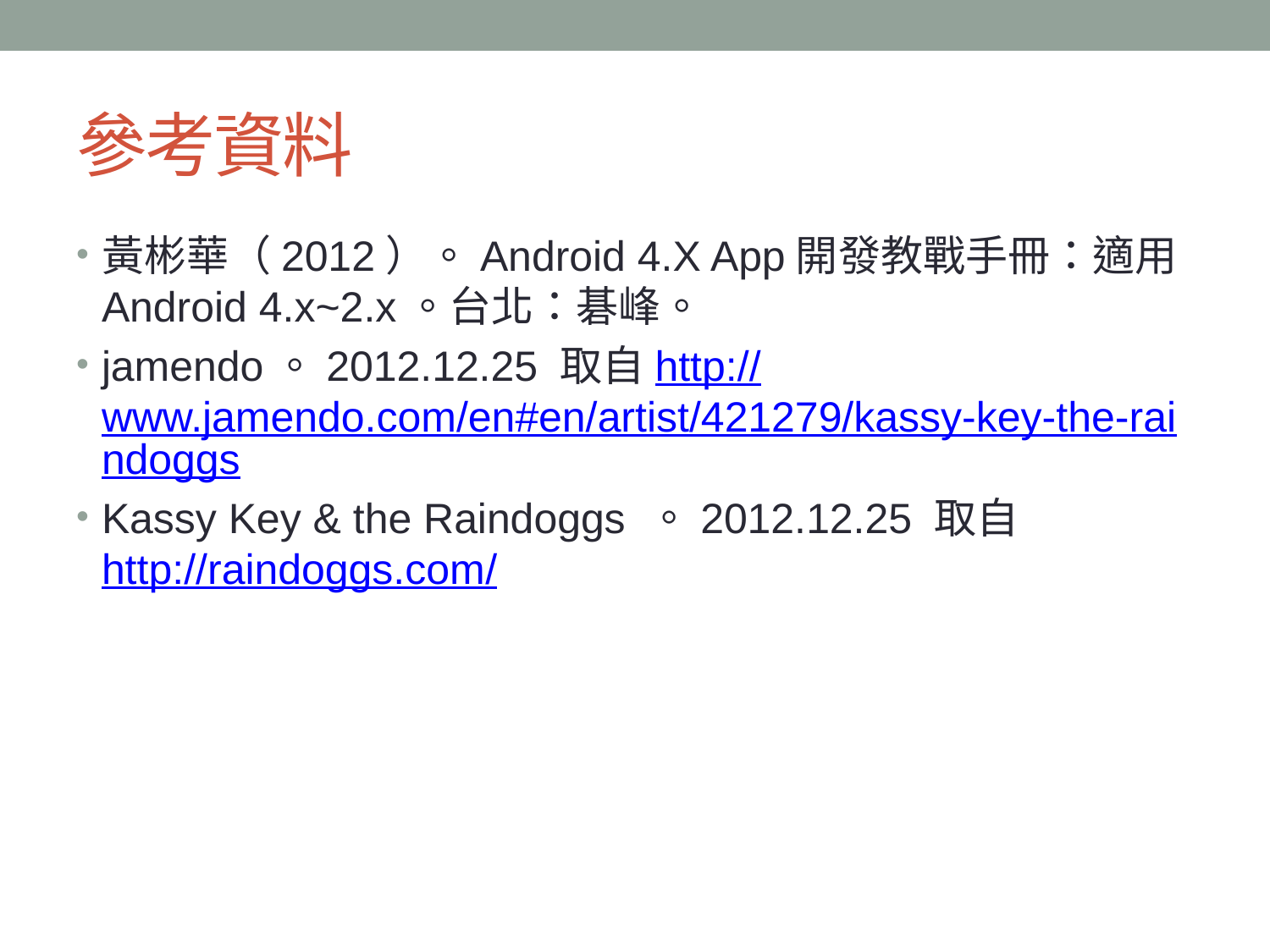

# 參考資料
黃彬華（2012）。Android 4.X App開發教戰手冊：適用Android 4.x~2.x。台北：碁峰。
jamendo。2012.12.25 取自http://www.jamendo.com/en#en/artist/421279/kassy-key-the-raindoggs
Kassy Key & the Raindoggs 。2012.12.25 取自http://raindoggs.com/